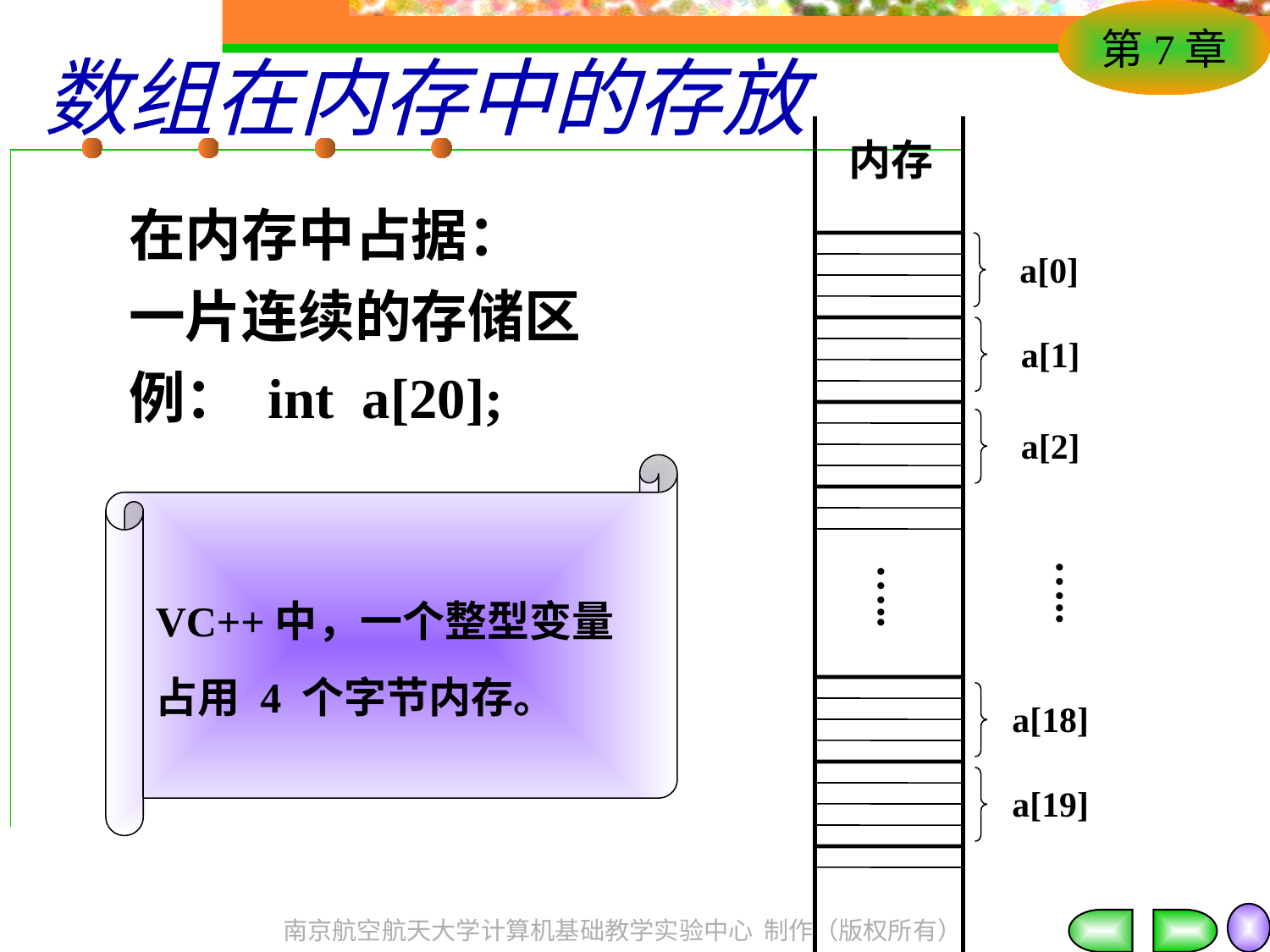

# 数组在内存中的存放

内存

a[0]

a[1]

a[2]
…..

a[18]

a[19]

…..

在内存中占据：
一片连续的存储区
例： int  a[20];
VC++中，一个整型变量
占用 4 个字节内存。